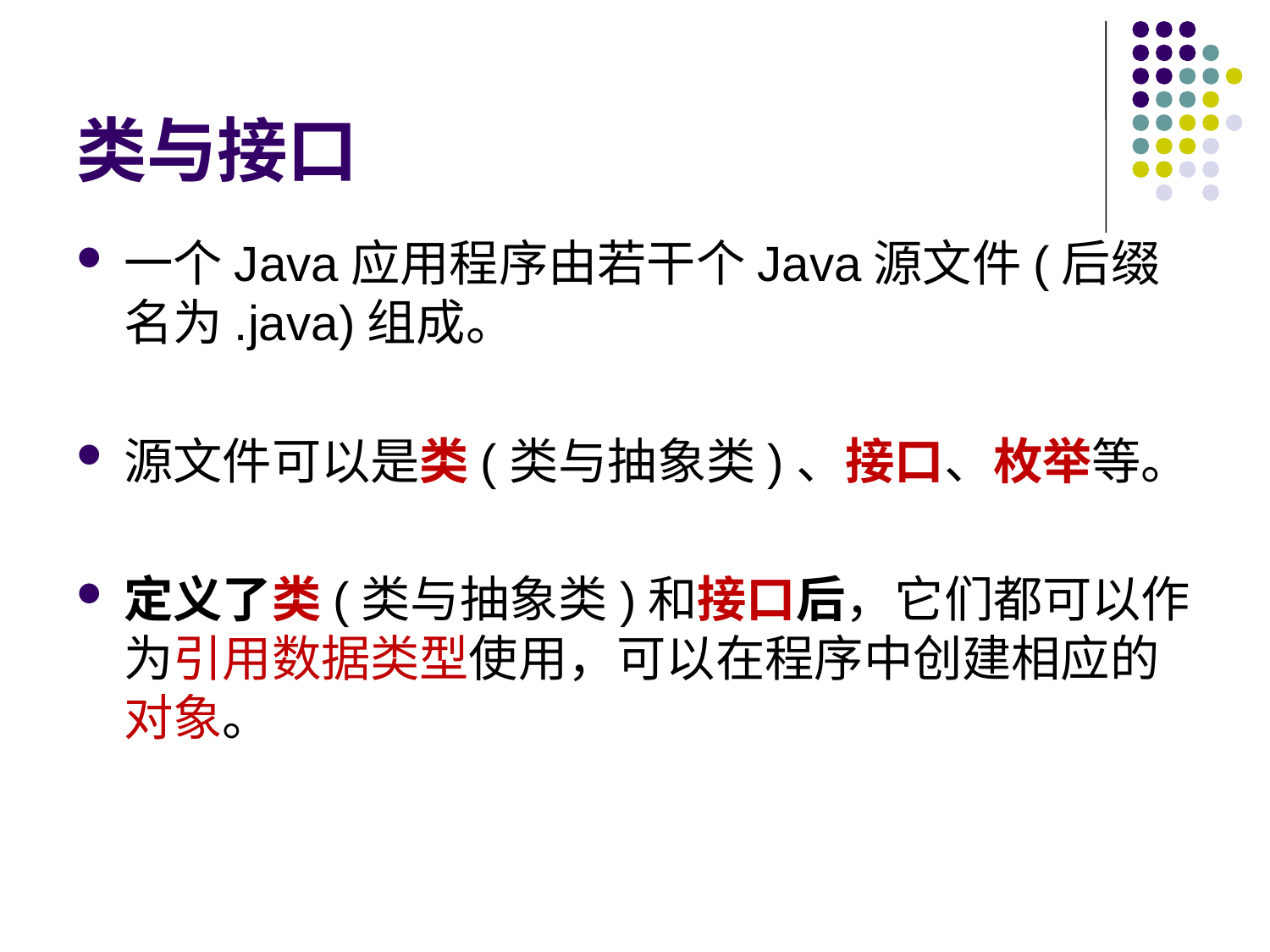

# 类与接口
一个Java应用程序由若干个Java源文件(后缀名为.java)组成。

源文件可以是类(类与抽象类)、接口、枚举等。

定义了类(类与抽象类)和接口后，它们都可以作为引用数据类型使用，可以在程序中创建相应的对象。